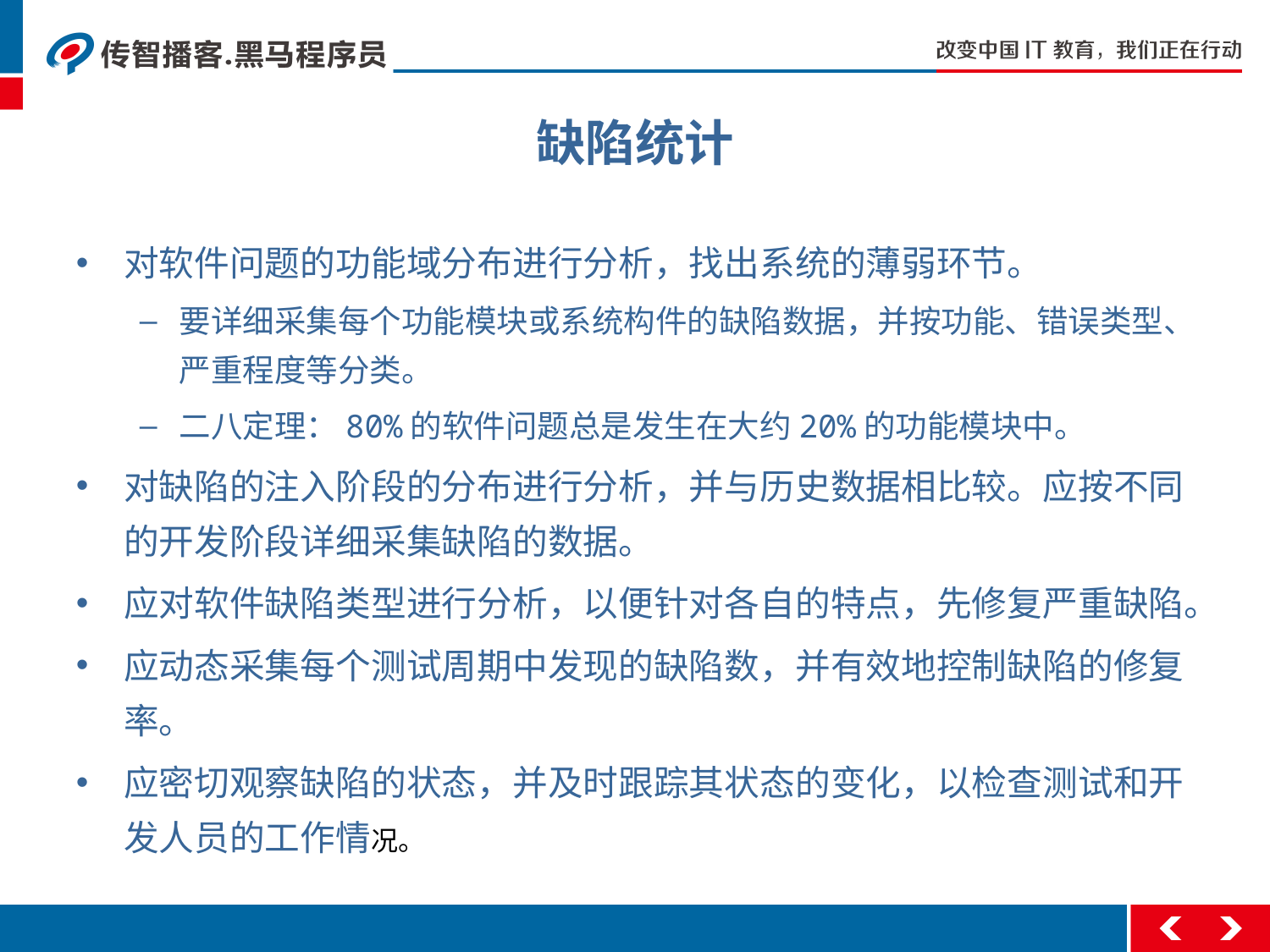

# 缺陷统计
对软件问题的功能域分布进行分析，找出系统的薄弱环节。
要详细采集每个功能模块或系统构件的缺陷数据，并按功能、错误类型、严重程度等分类。
二八定理：80%的软件问题总是发生在大约20%的功能模块中。
对缺陷的注入阶段的分布进行分析，并与历史数据相比较。应按不同的开发阶段详细采集缺陷的数据。
应对软件缺陷类型进行分析，以便针对各自的特点，先修复严重缺陷。
应动态采集每个测试周期中发现的缺陷数，并有效地控制缺陷的修复率。
应密切观察缺陷的状态，并及时跟踪其状态的变化，以检查测试和开发人员的工作情况。